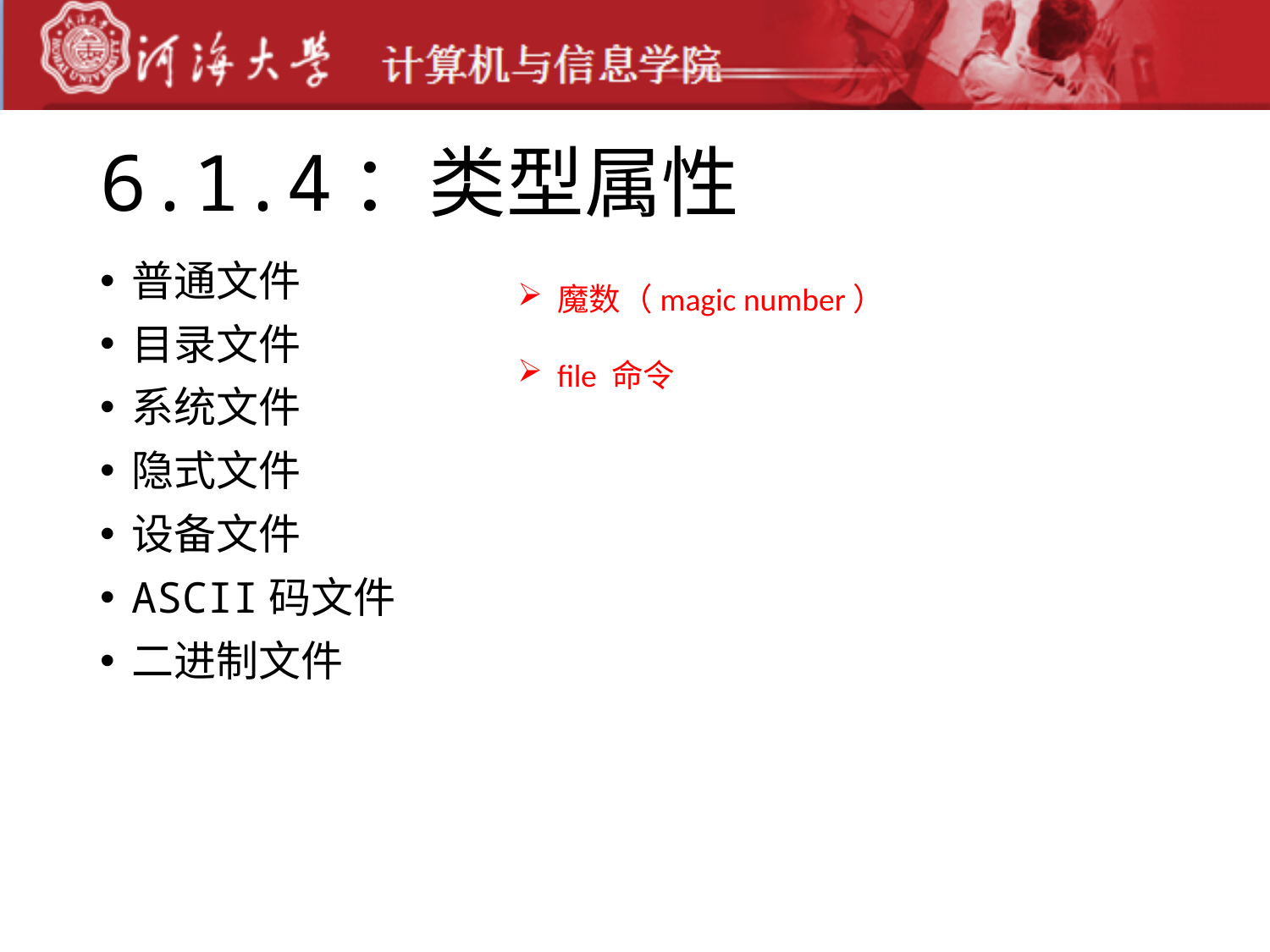

# 6.1.4：类型属性
魔数（magic number）
file 命令
普通文件
目录文件
系统文件
隐式文件
设备文件
ASCII码文件
二进制文件